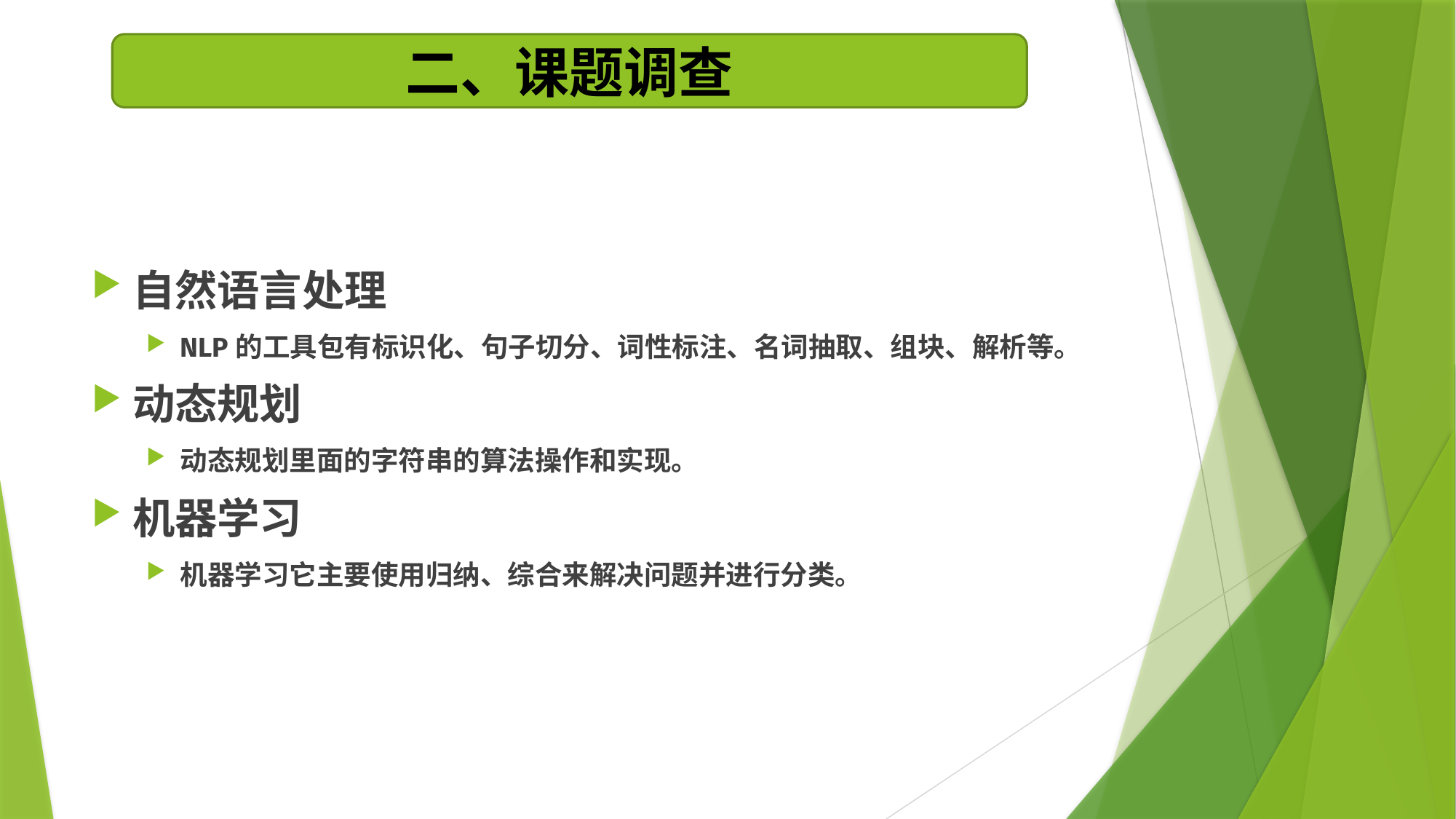

二、课题调查
自然语言处理
NLP的工具包有标识化、句子切分、词性标注、名词抽取、组块、解析等。
动态规划
动态规划里面的字符串的算法操作和实现。
机器学习
机器学习它主要使用归纳、综合来解决问题并进行分类。